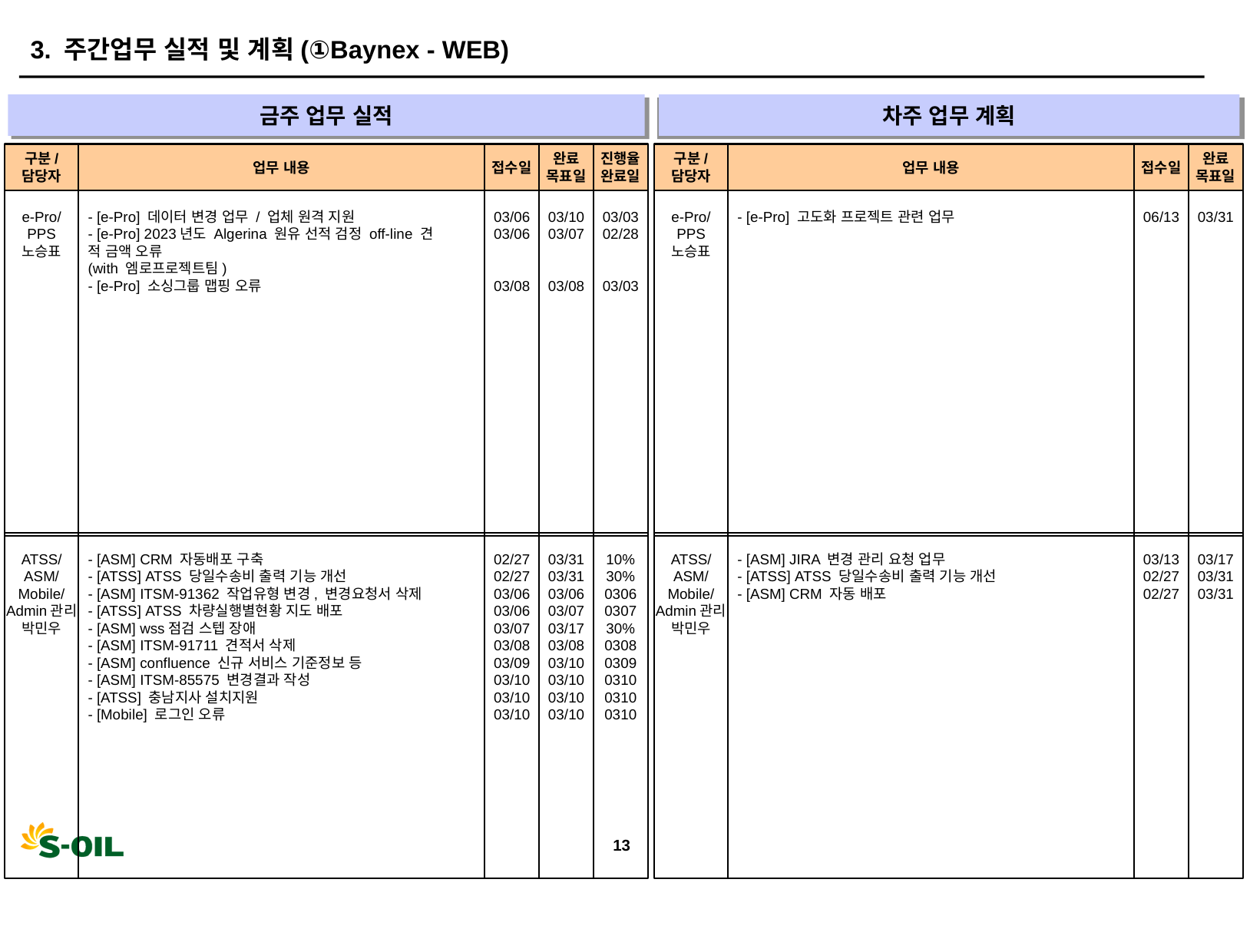

3. 주간업무 실적 및 계획(①Baynex - WEB)
금주 업무 실적
차주 업무 계획
" "
" "
구분/
담당자
업무 내용
접수일
완료
목표일
진행율
완료일
구분/
담당자
업무 내용
접수일
완료
목표일
e-Pro/
PPS
노승표

- [e-Pro] 데이터 변경 업무 / 업체 원격 지원
- [e-Pro] 2023년도 Algerina 원유 선적 검정 off-line 견
적 금액 오류
(with 엠로프로젝트팀)
- [e-Pro] 소싱그룹 맵핑 오류
03/06
03/06
03/08
03/10
03/07
03/08
03/03
02/28
03/03
e-Pro/
PPS
노승표

- [e-Pro] 고도화 프로젝트 관련 업무
06/13
03/31
ATSS/
ASM/
Mobile/
Admin관리
박민우

- [ASM] CRM 자동배포 구축
- [ATSS] ATSS 당일수송비 출력 기능 개선
- [ASM] ITSM-91362 작업유형 변경, 변경요청서 삭제
- [ATSS] ATSS 차량실행별현황 지도 배포
- [ASM] wss점검 스텝 장애
- [ASM] ITSM-91711 견적서 삭제
- [ASM] confluence 신규 서비스 기준정보 등
- [ASM] ITSM-85575 변경결과 작성
- [ATSS] 충남지사 설치지원
- [Mobile] 로그인 오류
02/27
02/27
03/06
03/06
03/07
03/08
03/09
03/10
03/10
03/10
03/31
03/31
03/06
03/07
03/17
03/08
03/10
03/10
03/10
03/10
10%
30%
0306
0307
30%
0308
0309
0310
0310
0310
ATSS/
ASM/
Mobile/
Admin관리
박민우

- [ASM] JIRA 변경 관리 요청 업무
- [ATSS] ATSS 당일수송비 출력 기능 개선
- [ASM] CRM 자동 배포
03/13
02/27
02/27
03/17
03/31
03/31